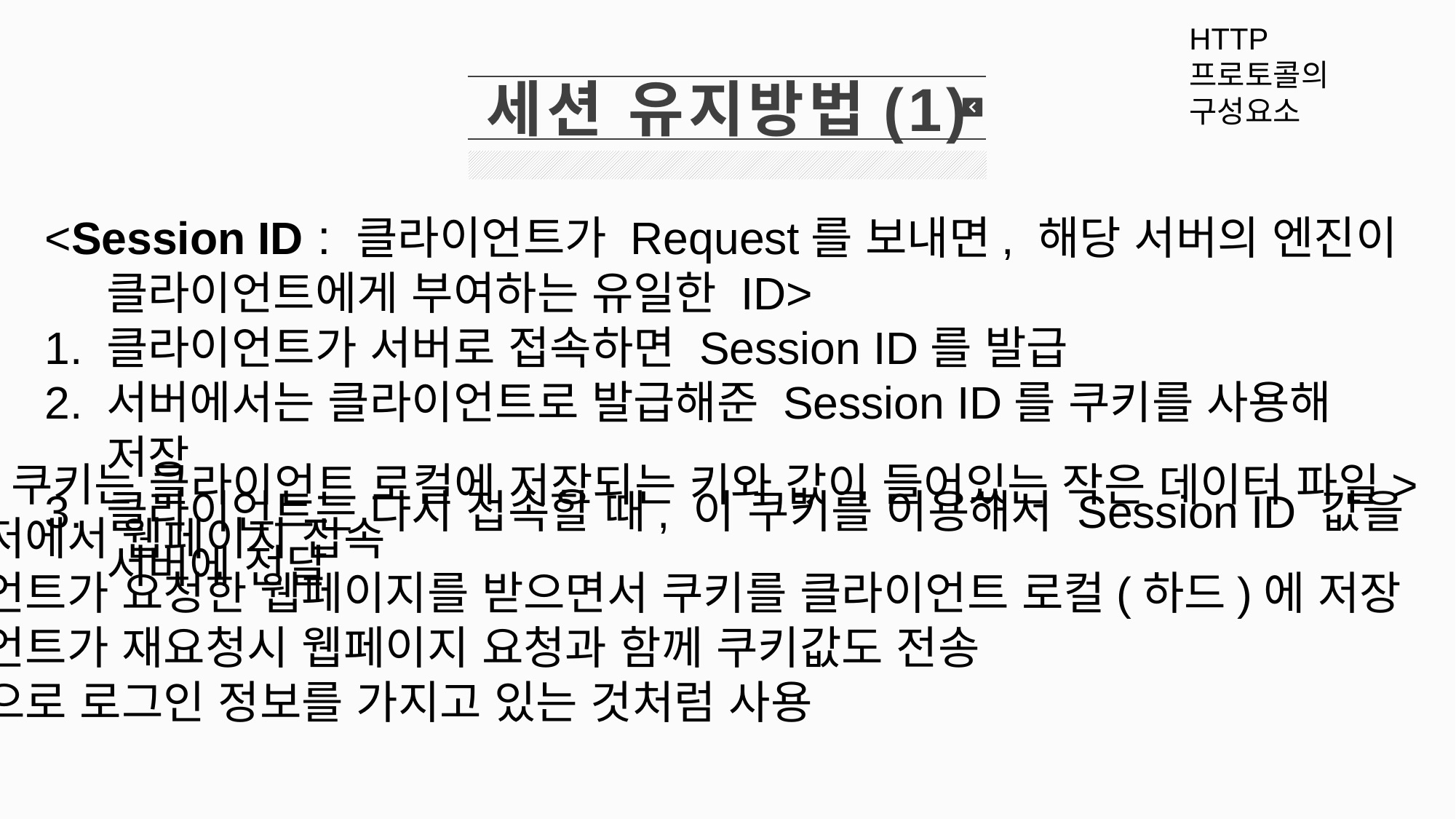

HTTP 프로토콜의 구성요소
세션 유지방법(1)

<Session ID : 클라이언트가 Request를 보내면, 해당 서버의 엔진이 클라이언트에게 부여하는 유일한 ID>
클라이언트가 서버로 접속하면 Session ID를 발급
서버에서는 클라이언트로 발급해준 Session ID를 쿠키를 사용해 저장
클라이언트는 다시 접속할 때, 이 쿠키를 이용해서 Session ID 값을 서버에 전달
<Cookie: 쿠키는 클라이언트 로컬에 저장되는 키와 값이 들어있는 작은 데이터 파일>
브라우저에서 웹페이지 접속
클라이언트가 요청한 웹페이지를 받으면서 쿠키를 클라이언트 로컬(하드)에 저장
클라이언트가 재요청시 웹페이지 요청과 함께 쿠키값도 전송
지속적으로 로그인 정보를 가지고 있는 것처럼 사용